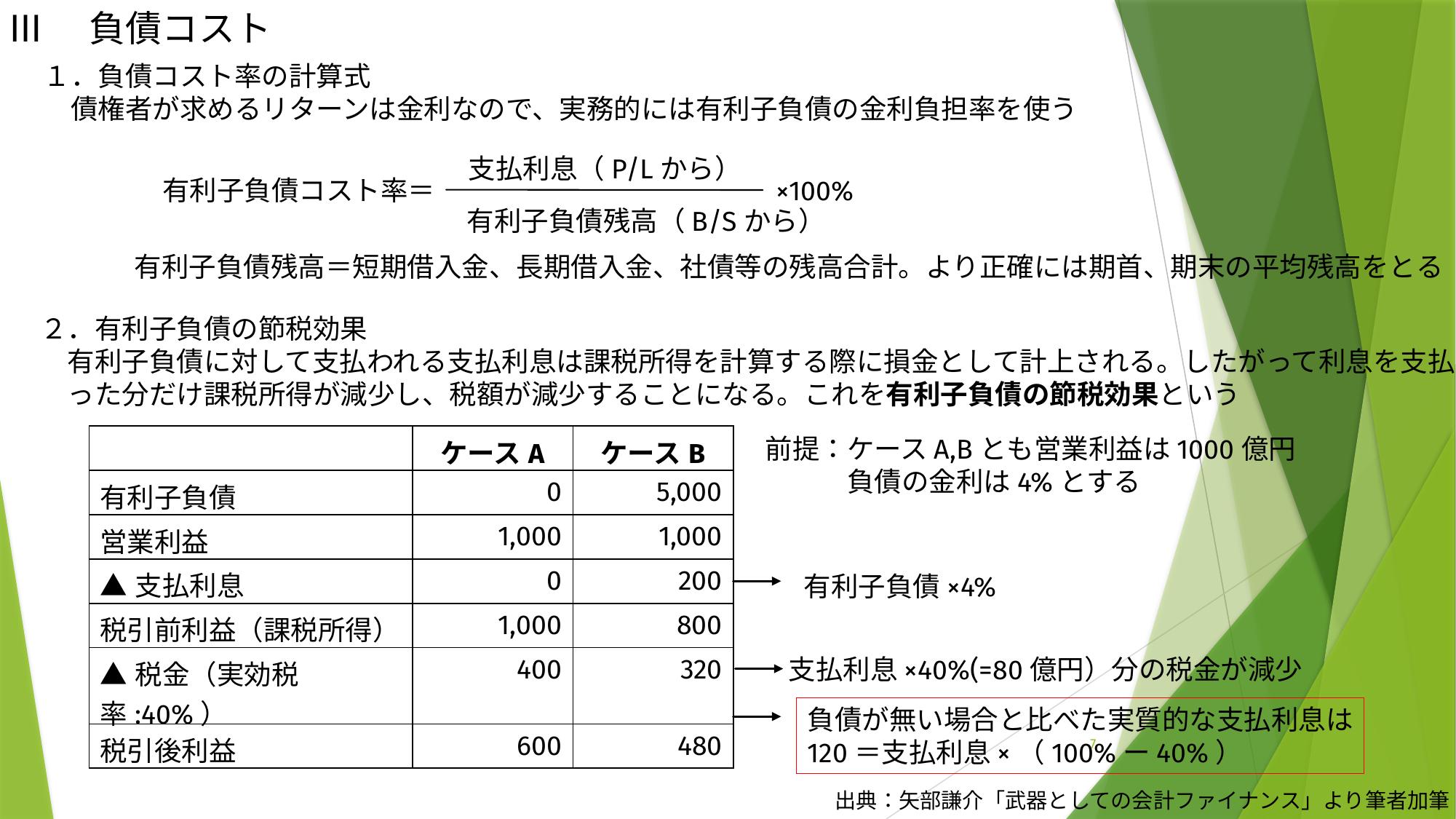

Ⅲ　負債コスト
１．負債コスト率の計算式
　債権者が求めるリターンは金利なので、実務的には有利子負債の金利負担率を使う
支払利息（P/Lから）
有利子負債コスト率＝
×100%
有利子負債残高（B/Sから）
有利子負債残高＝短期借入金、長期借入金、社債等の残高合計。より正確には期首、期末の平均残高をとる
２．有利子負債の節税効果
　有利子負債に対して支払われる支払利息は課税所得を計算する際に損金として計上される。したがって利息を支払
　った分だけ課税所得が減少し、税額が減少することになる。これを有利子負債の節税効果という

|  | ケースA | ケースB |
| --- | --- | --- |
| 有利子負債 | 0 | 5,000 |
| 営業利益 | 1,000 | 1,000 |
| ▲支払利息 | 0 | 200 |
| 税引前利益（課税所得） | 1,000 | 800 |
| ▲税金（実効税率:40%） | 400 | 320 |
| 税引後利益 | 600 | 480 |
前提：ケースA,Bとも営業利益は1000億円
　　　負債の金利は4%とする
有利子負債×4%
支払利息×40%(=80億円）分の税金が減少
負債が無い場合と比べた実質的な支払利息は
120＝支払利息×（100%ー40%）
7
出典：矢部謙介「武器としての会計ファイナンス」より筆者加筆